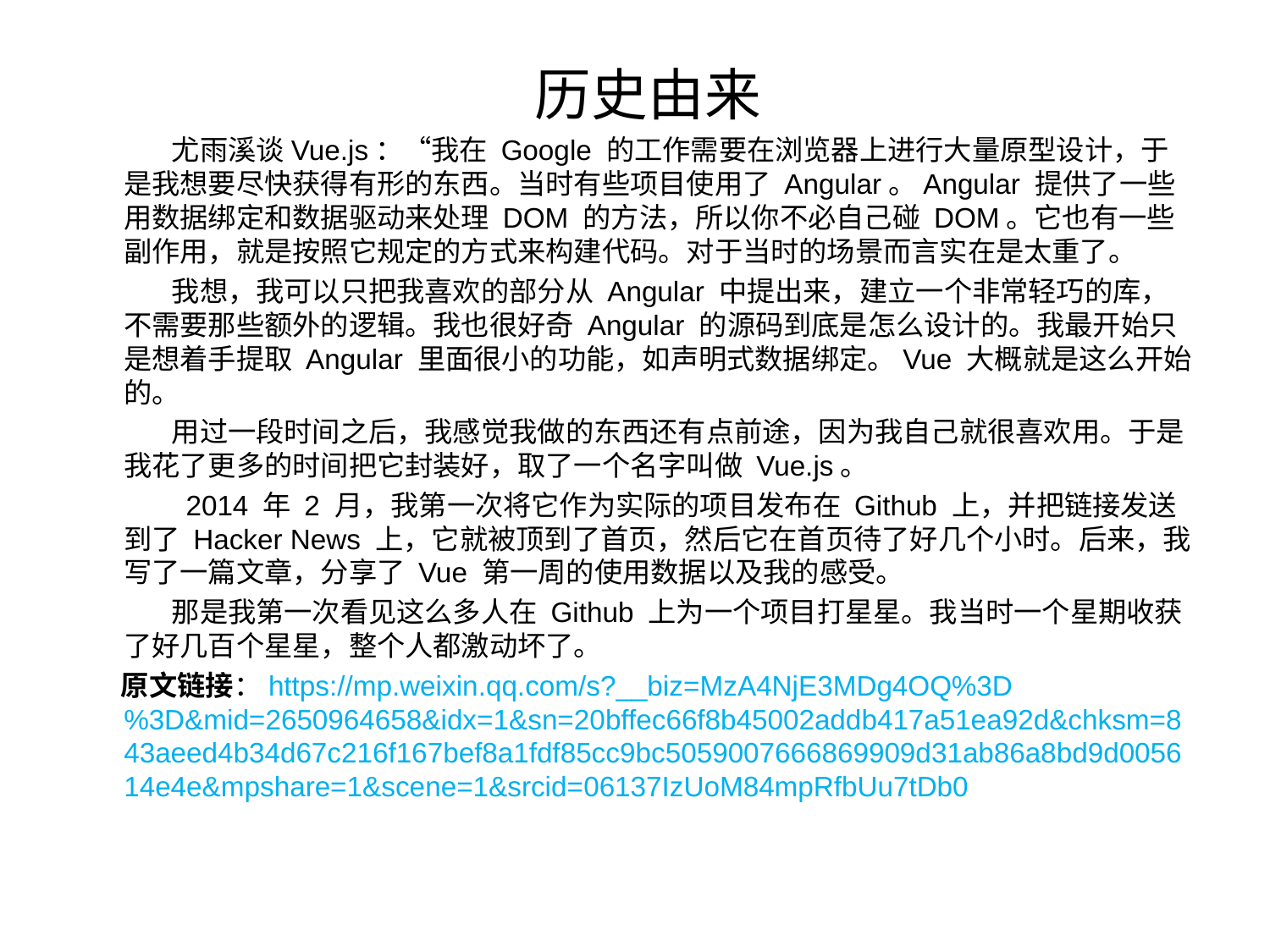

历史由来
              尤雨溪谈Vue.js：“我在 Google 的工作需要在浏览器上进行大量原型设计，于是我想要尽快获得有形的东西。当时有些项目使用了 Angular。Angular 提供了一些用数据绑定和数据驱动来处理 DOM 的方法，所以你不必自己碰 DOM。它也有一些副作用，就是按照它规定的方式来构建代码。对于当时的场景而言实在是太重了。
              我想，我可以只把我喜欢的部分从 Angular 中提出来，建立一个非常轻巧的库，不需要那些额外的逻辑。我也很好奇 Angular 的源码到底是怎么设计的。我最开始只是想着手提取 Angular 里面很小的功能，如声明式数据绑定。Vue 大概就是这么开始的。
              用过一段时间之后，我感觉我做的东西还有点前途，因为我自己就很喜欢用。于是我花了更多的时间把它封装好，取了一个名字叫做 Vue.js。
              2014 年 2 月，我第一次将它作为实际的项目发布在 Github 上，并把链接发送到了 Hacker News 上，它就被顶到了首页，然后它在首页待了好几个小时。后来，我写了一篇文章，分享了 Vue 第一周的使用数据以及我的感受。
              那是我第一次看见这么多人在 Github 上为一个项目打星星。我当时一个星期收获了好几百个星星，整个人都激动坏了。
      原文链接：https://mp.weixin.qq.com/s?__biz=MzA4NjE3MDg4OQ%3D%3D&mid=2650964658&idx=1&sn=20bffec66f8b45002addb417a51ea92d&chksm=843aeed4b34d67c216f167bef8a1fdf85cc9bc5059007666869909d31ab86a8bd9d005614e4e&mpshare=1&scene=1&srcid=06137IzUoM84mpRfbUu7tDb0